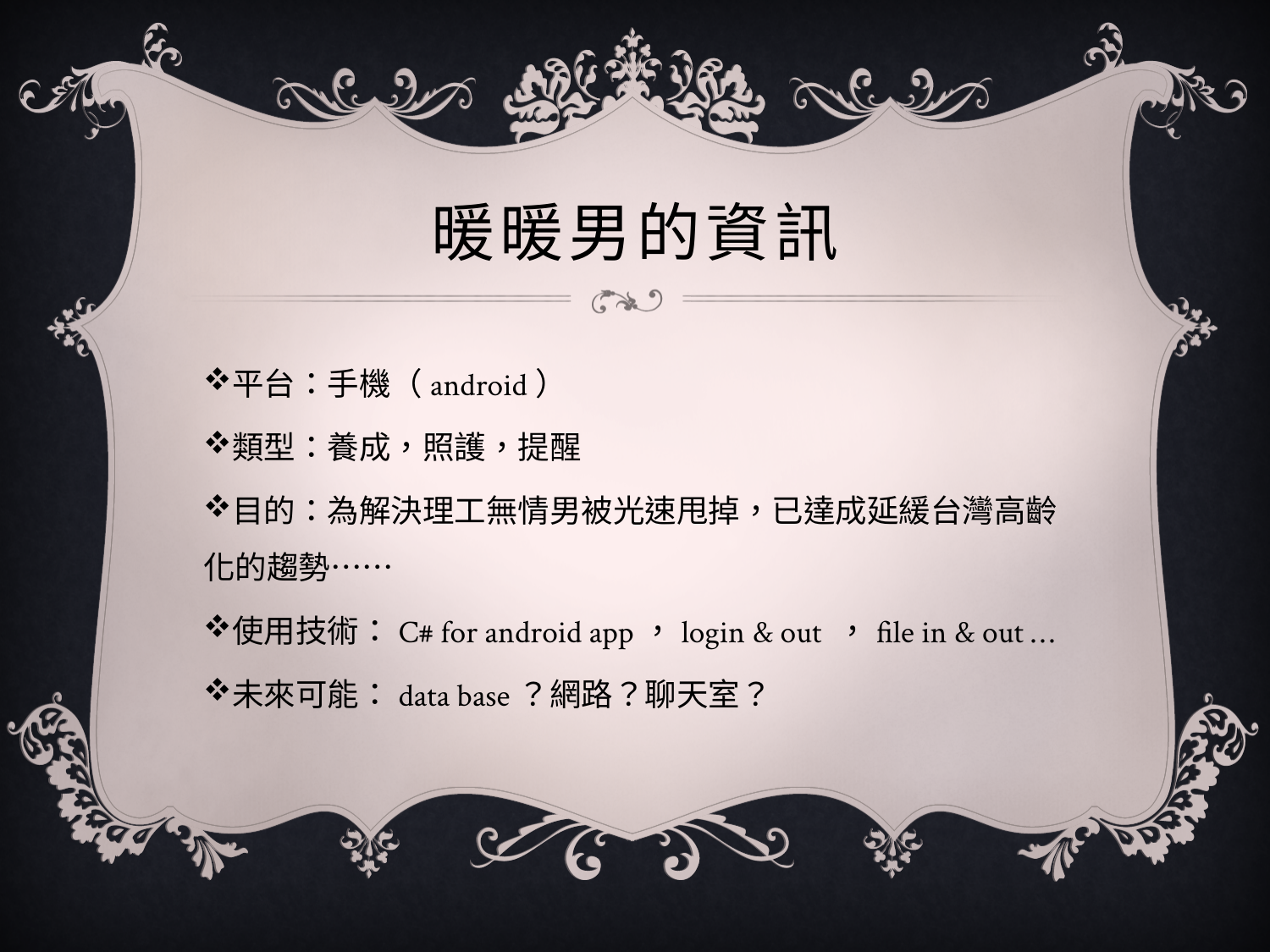

# 暖暖男的資訊
平台：手機（android）
類型：養成，照護，提醒
目的：為解決理工無情男被光速甩掉，已達成延緩台灣高齡化的趨勢……
使用技術：C# for android app，login & out ，file in & out …
未來可能：data base？網路？聊天室？